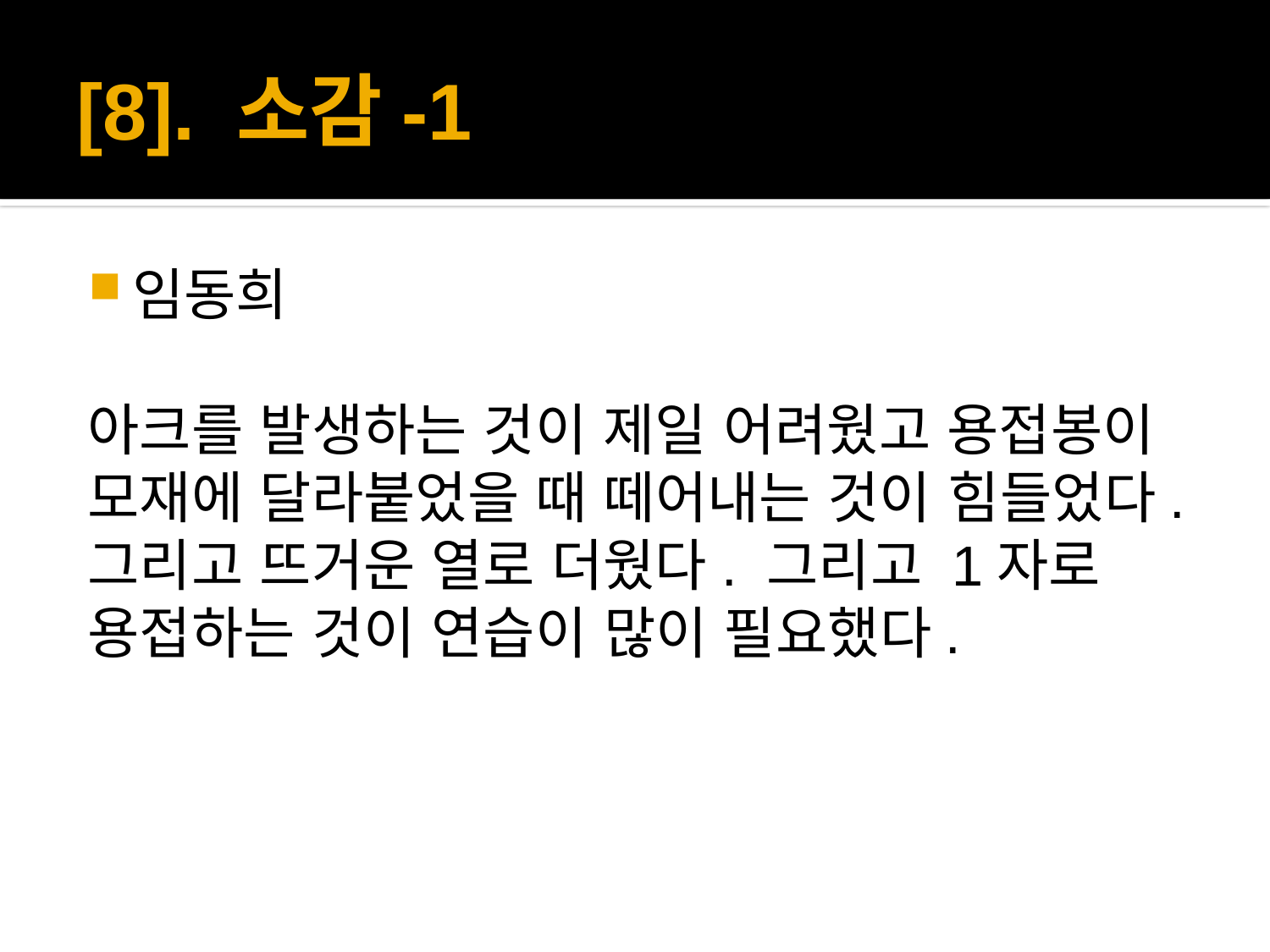

# [8]. 소감-1
임동희

아크를 발생하는 것이 제일 어려웠고 용접봉이 모재에 달라붙었을 때 떼어내는 것이 힘들었다. 그리고 뜨거운 열로 더웠다. 그리고 1자로 용접하는 것이 연습이 많이 필요했다.